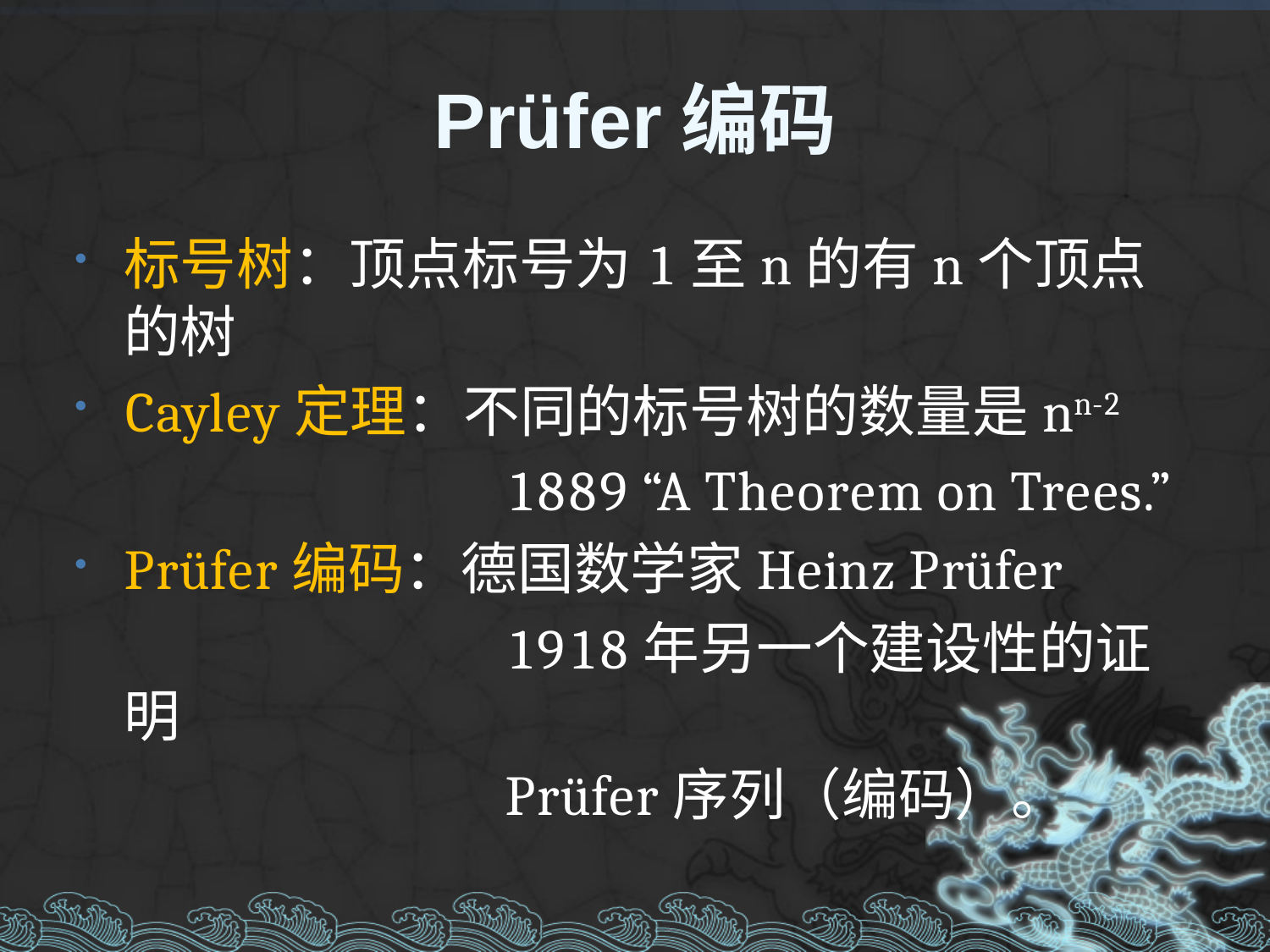

# Prüfer编码
标号树：顶点标号为1至n的有n个顶点的树
Cayley定理：不同的标号树的数量是nn-2
				1889 “A Theorem on Trees.”
Prüfer编码：德国数学家Heinz Prüfer
				1918年另一个建设性的证明
				Prüfer序列（编码）。